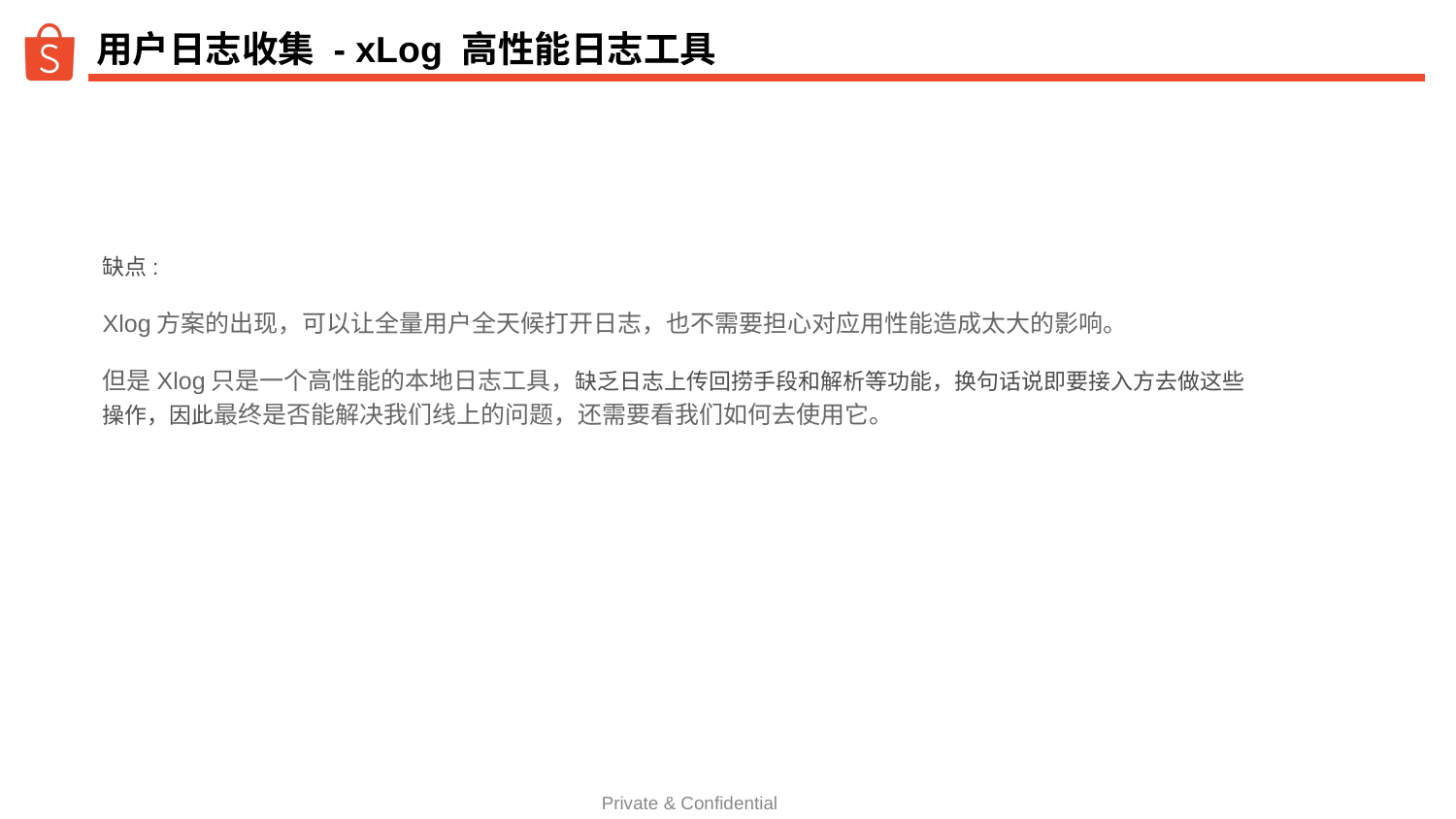

# 用户日志收集 - xLog 高性能日志工具
缺点:
Xlog方案的出现，可以让全量用户全天候打开日志，也不需要担心对应用性能造成太大的影响。
但是Xlog只是一个高性能的本地日志工具，缺乏日志上传回捞手段和解析等功能，换句话说即要接入方去做这些操作，因此最终是否能解决我们线上的问题，还需要看我们如何去使用它。
Private & Confidential